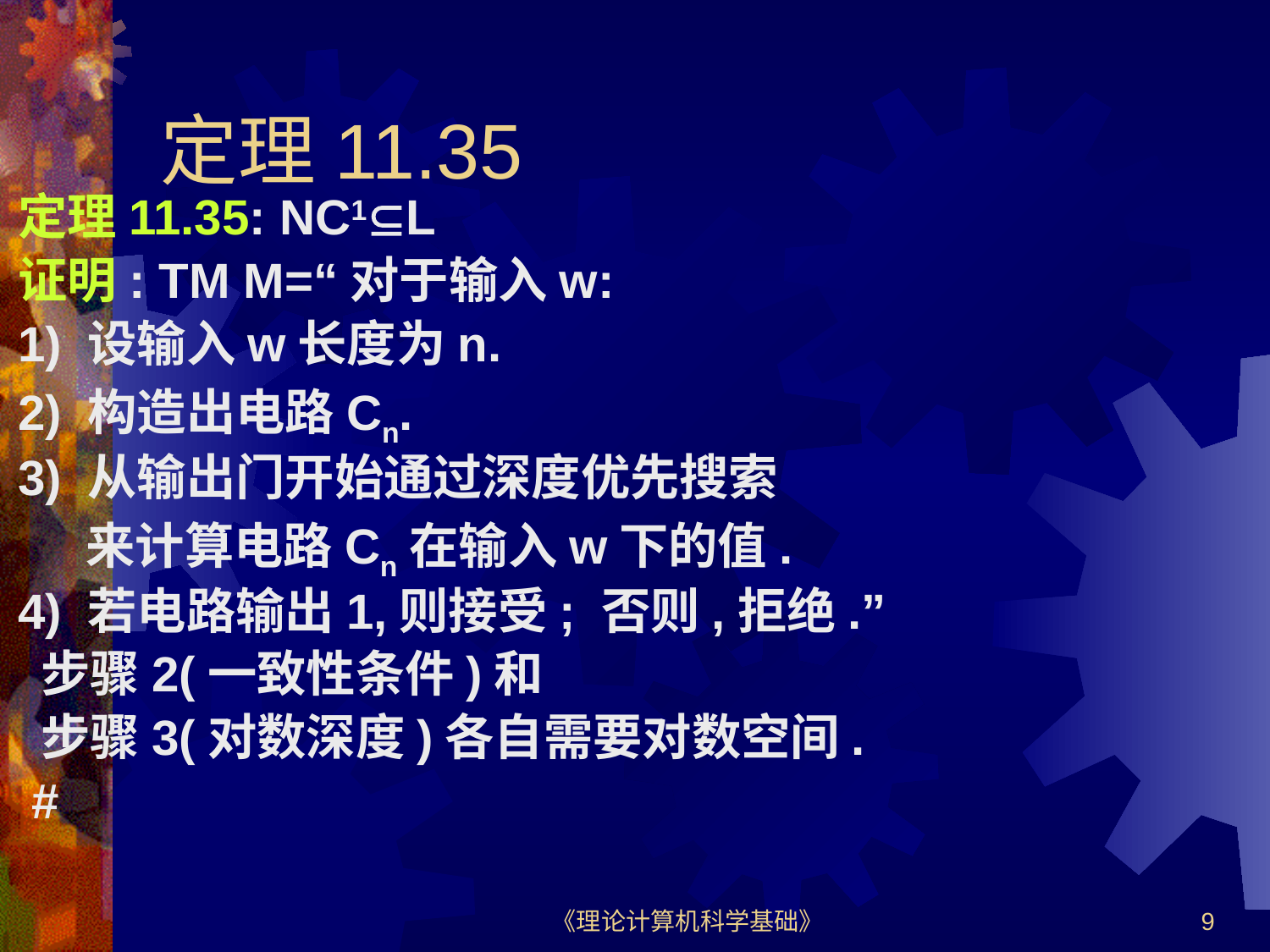

# 定理11.35
定理11.35: NC1⊆L
证明: TM M=“对于输入w:
1) 设输入w长度为n.
2) 构造出电路Cn.
3) 从输出门开始通过深度优先搜索
     来计算电路Cn在输入w下的值.
4) 若电路输出1,则接受; 否则,拒绝.”
 步骤2(一致性条件)和
 步骤3(对数深度)各自需要对数空间.
 #
《理论计算机科学基础》
9